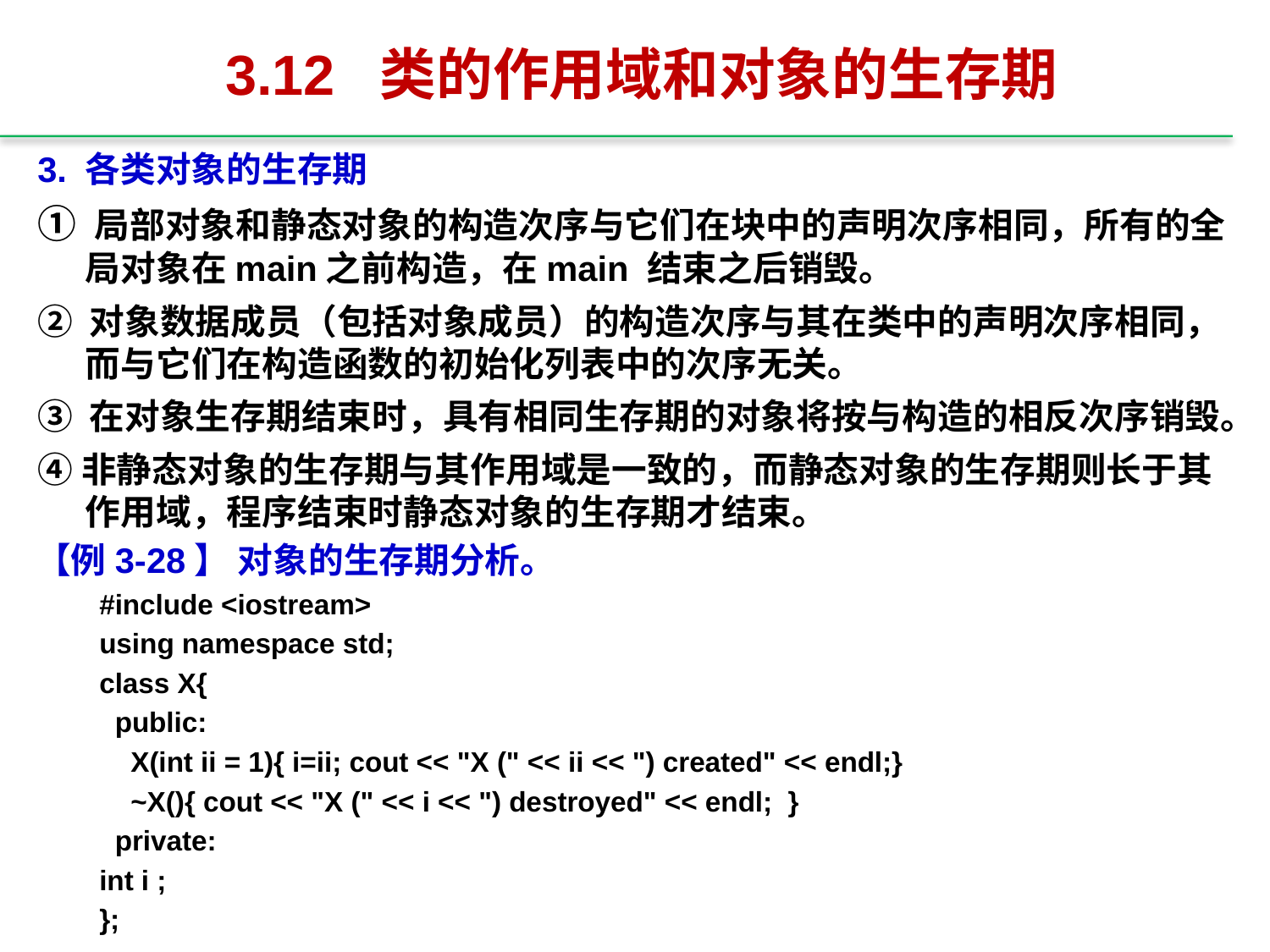

# 3.12  类的作用域和对象的生存期
3. 各类对象的生存期
① 局部对象和静态对象的构造次序与它们在块中的声明次序相同，所有的全局对象在main之前构造，在main 结束之后销毁。
② 对象数据成员（包括对象成员）的构造次序与其在类中的声明次序相同，而与它们在构造函数的初始化列表中的次序无关。
③ 在对象生存期结束时，具有相同生存期的对象将按与构造的相反次序销毁。
④非静态对象的生存期与其作用域是一致的，而静态对象的生存期则长于其作用域，程序结束时静态对象的生存期才结束。
【例3-28】 对象的生存期分析。
#include <iostream>
using namespace std;
class X{
  public:
    X(int ii = 1){ i=ii; cout << "X (" << ii << ") created" << endl;}
    ~X(){ cout << "X (" << i << ") destroyed" << endl;  }
  private:
int i ;
};